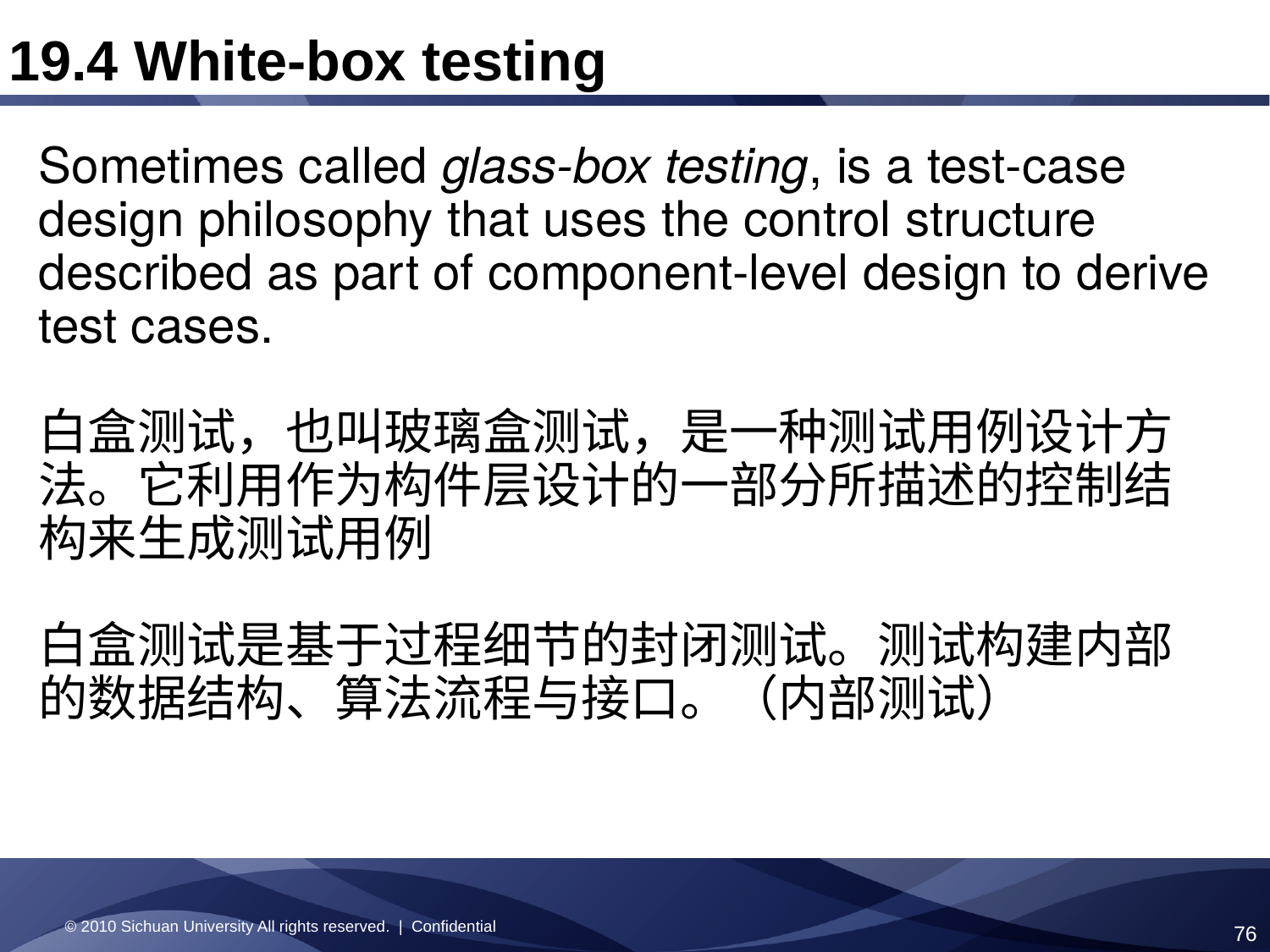

19.4 White-box testing
Sometimes called glass-box testing, is a test-case design philosophy that uses the control structure described as part of component-level design to derive test cases.

白盒测试，也叫玻璃盒测试，是一种测试用例设计方法。它利用作为构件层设计的一部分所描述的控制结构来生成测试用例

白盒测试是基于过程细节的封闭测试。测试构建内部的数据结构、算法流程与接口。（内部测试）
© 2010 Sichuan University All rights reserved.  |  Confidential
76